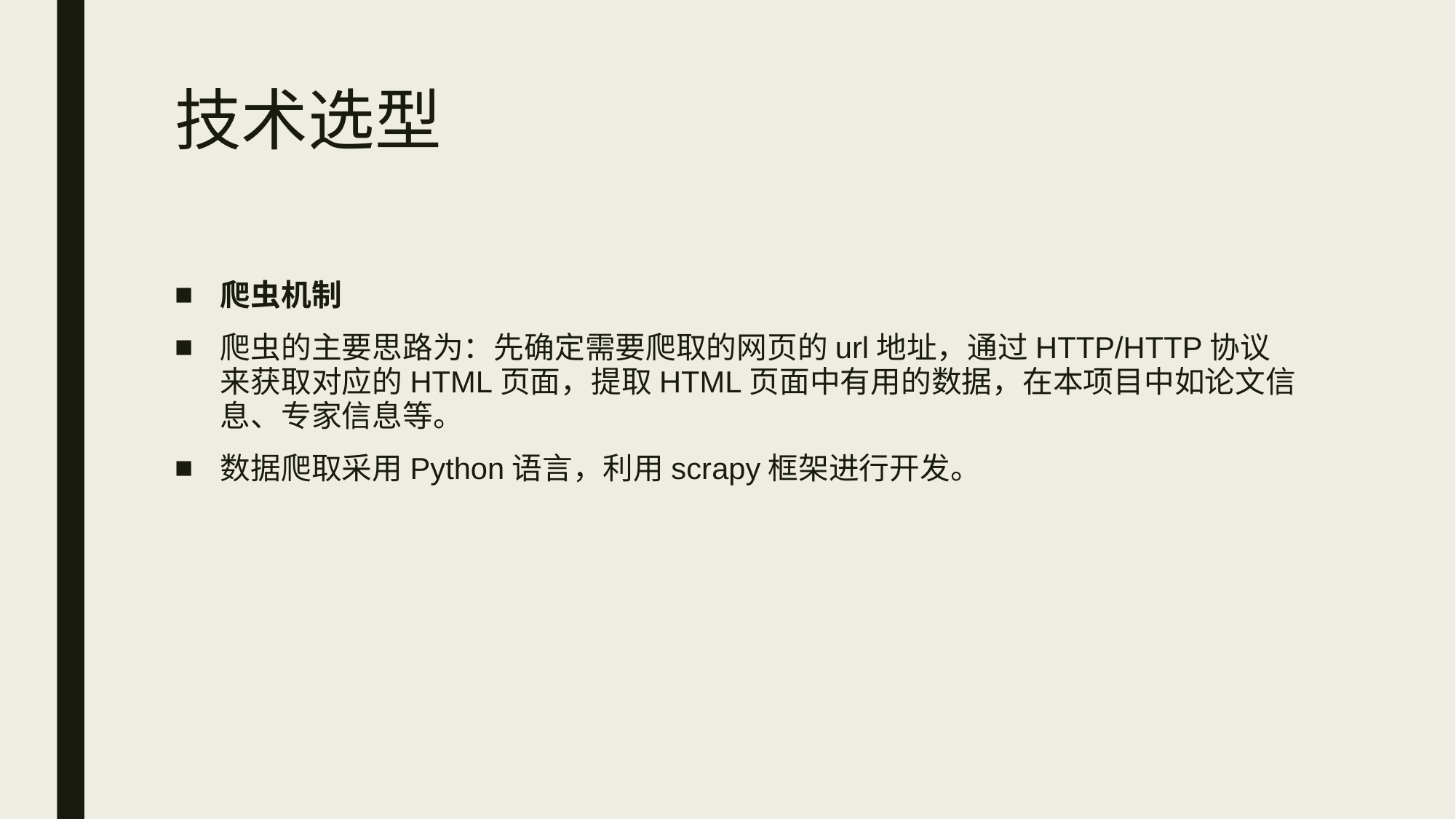

# 技术选型
爬虫机制
爬虫的主要思路为：先确定需要爬取的网页的url地址，通过HTTP/HTTP协议来获取对应的HTML页面，提取HTML页面中有用的数据，在本项目中如论文信息、专家信息等。
数据爬取采用Python语言，利用scrapy框架进行开发。